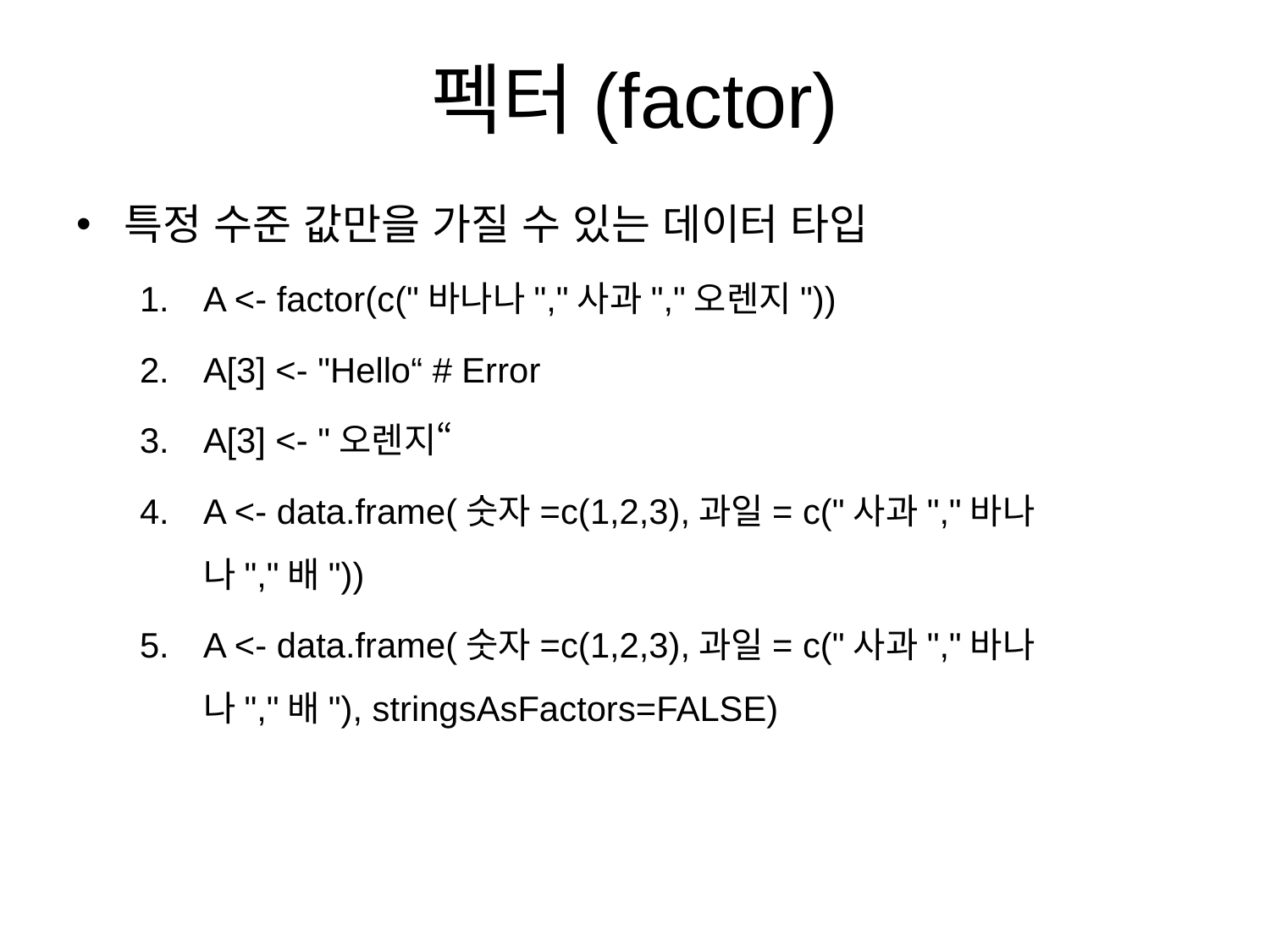

# 펙터(factor)
특정 수준 값만을 가질 수 있는 데이터 타입
A <- factor(c("바나나","사과","오렌지"))
A[3] <- "Hello“ # Error
A[3] <- "오렌지“
A <- data.frame(숫자=c(1,2,3),과일= c("사과","바나나","배"))
A <- data.frame(숫자=c(1,2,3),과일= c("사과","바나나","배"), stringsAsFactors=FALSE)